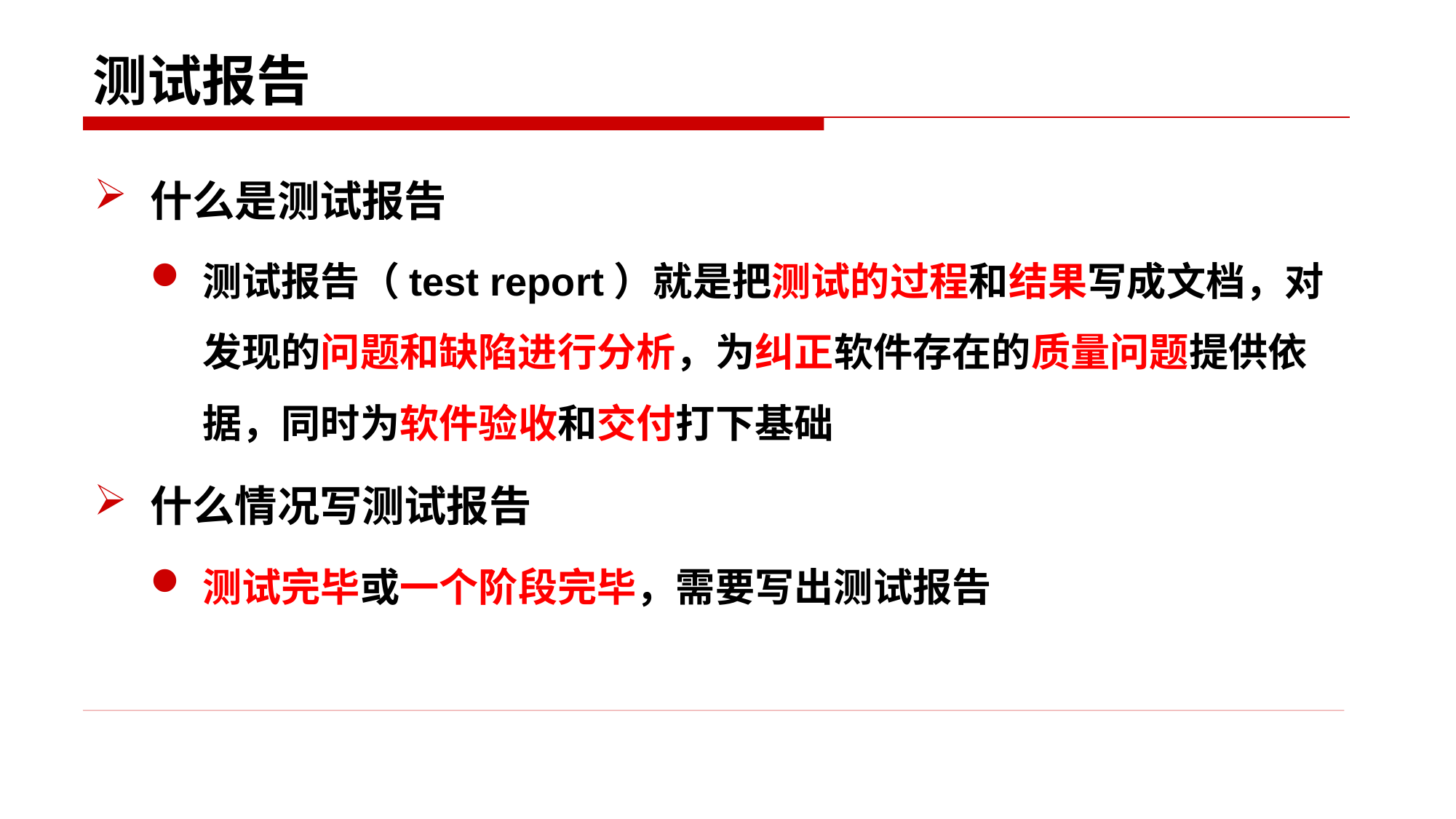

# 测试报告
什么是测试报告
测试报告（test report）就是把测试的过程和结果写成文档，对发现的问题和缺陷进行分析，为纠正软件存在的质量问题提供依据，同时为软件验收和交付打下基础
什么情况写测试报告
测试完毕或一个阶段完毕，需要写出测试报告